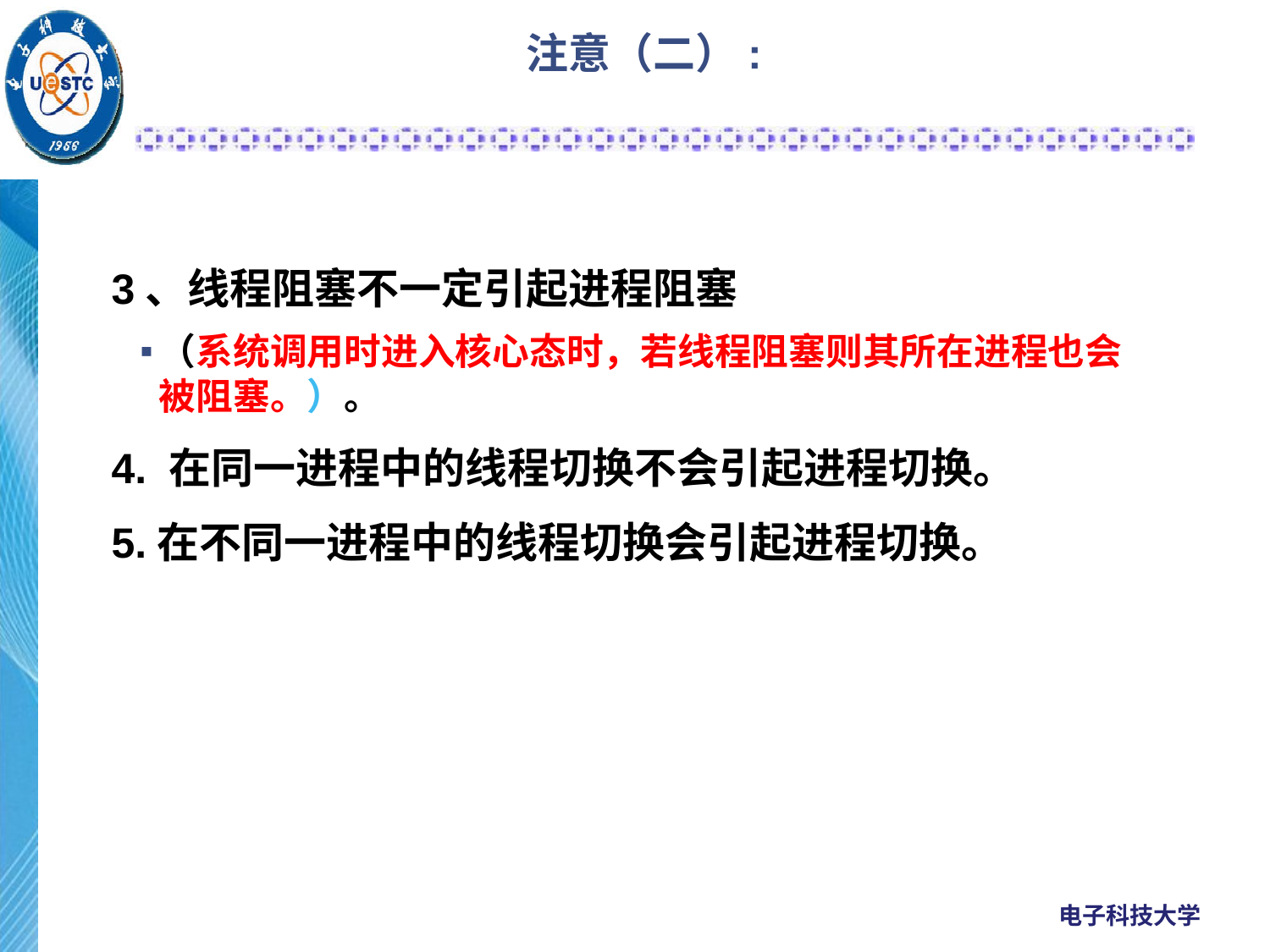

# 注意（二）:
3、线程阻塞不一定引起进程阻塞
（系统调用时进入核心态时，若线程阻塞则其所在进程也会被阻塞。）。
4. 在同一进程中的线程切换不会引起进程切换。
5.在不同一进程中的线程切换会引起进程切换。